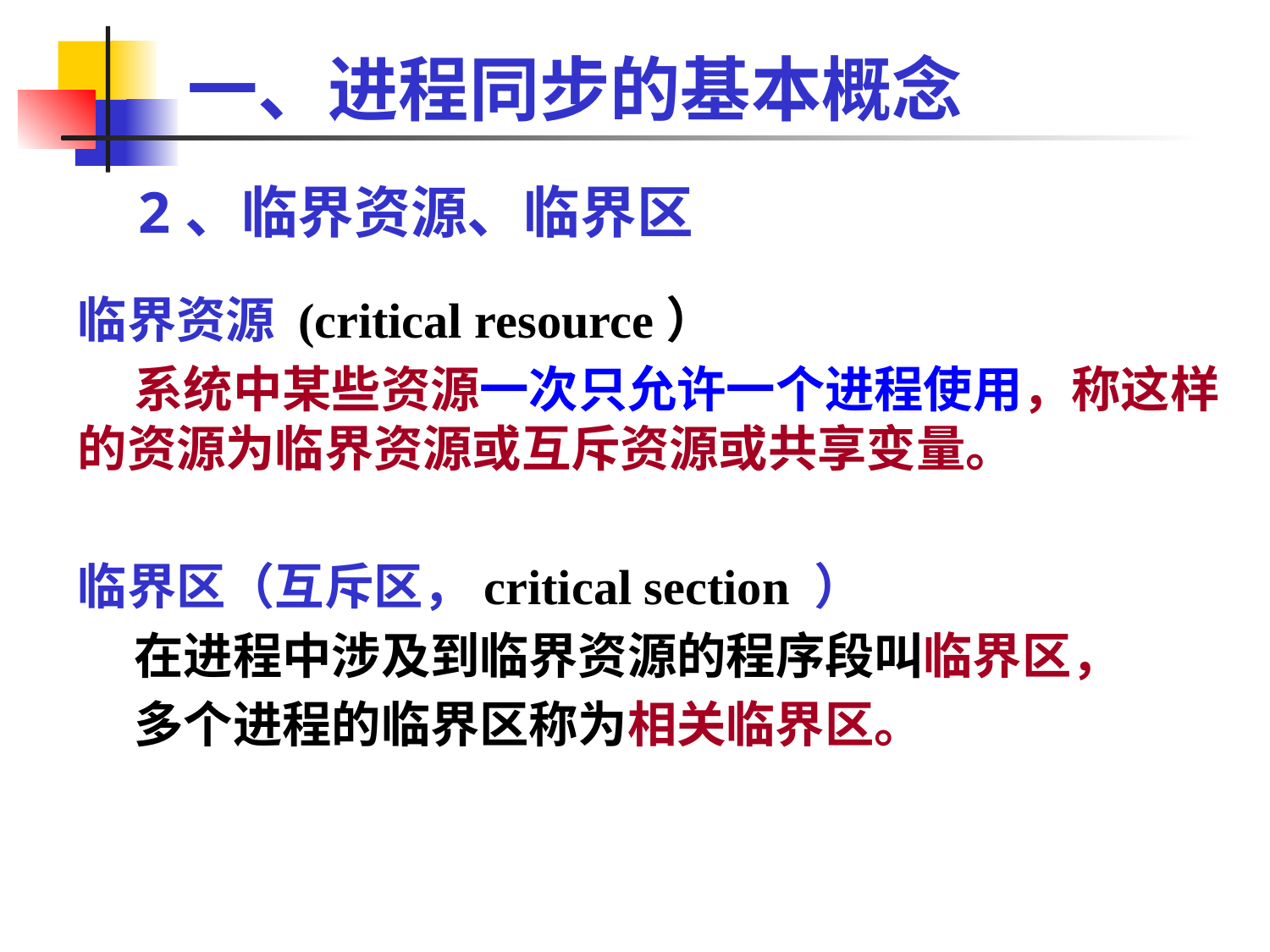

一、进程同步的基本概念
2、临界资源、临界区
临界资源 (critical resource）
    系统中某些资源一次只允许一个进程使用，称这样的资源为临界资源或互斥资源或共享变量。

临界区（互斥区，critical section ）
    在进程中涉及到临界资源的程序段叫临界区，
    多个进程的临界区称为相关临界区。